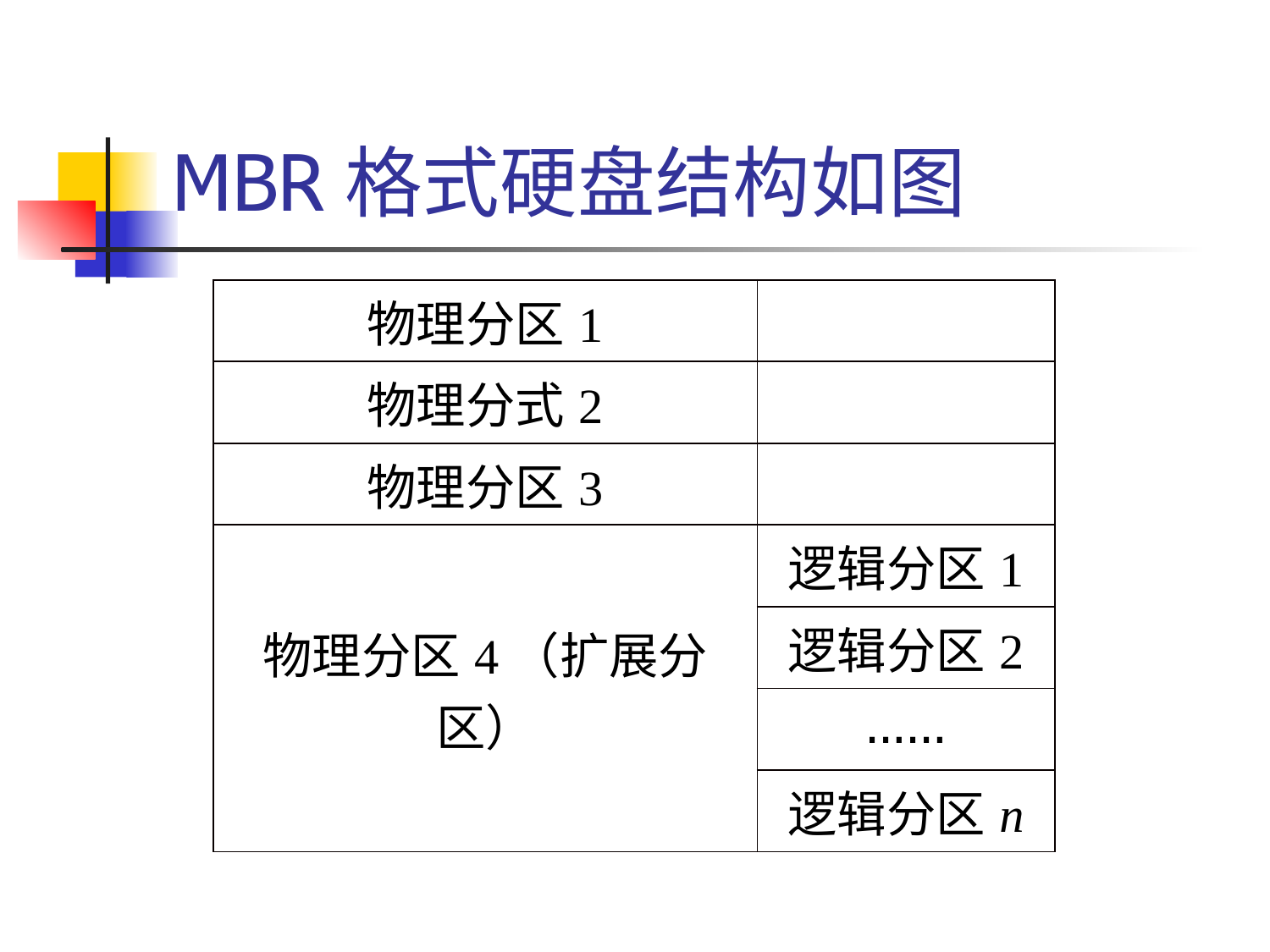

# MBR格式硬盘结构如图
| 物理分区1 |  |
| --- | --- |
| 物理分式2 |  |
| 物理分区3 |  |
| 物理分区4（扩展分区） | 逻辑分区1 |
|  | 逻辑分区2 |
|  | …… |
|  | 逻辑分区n |